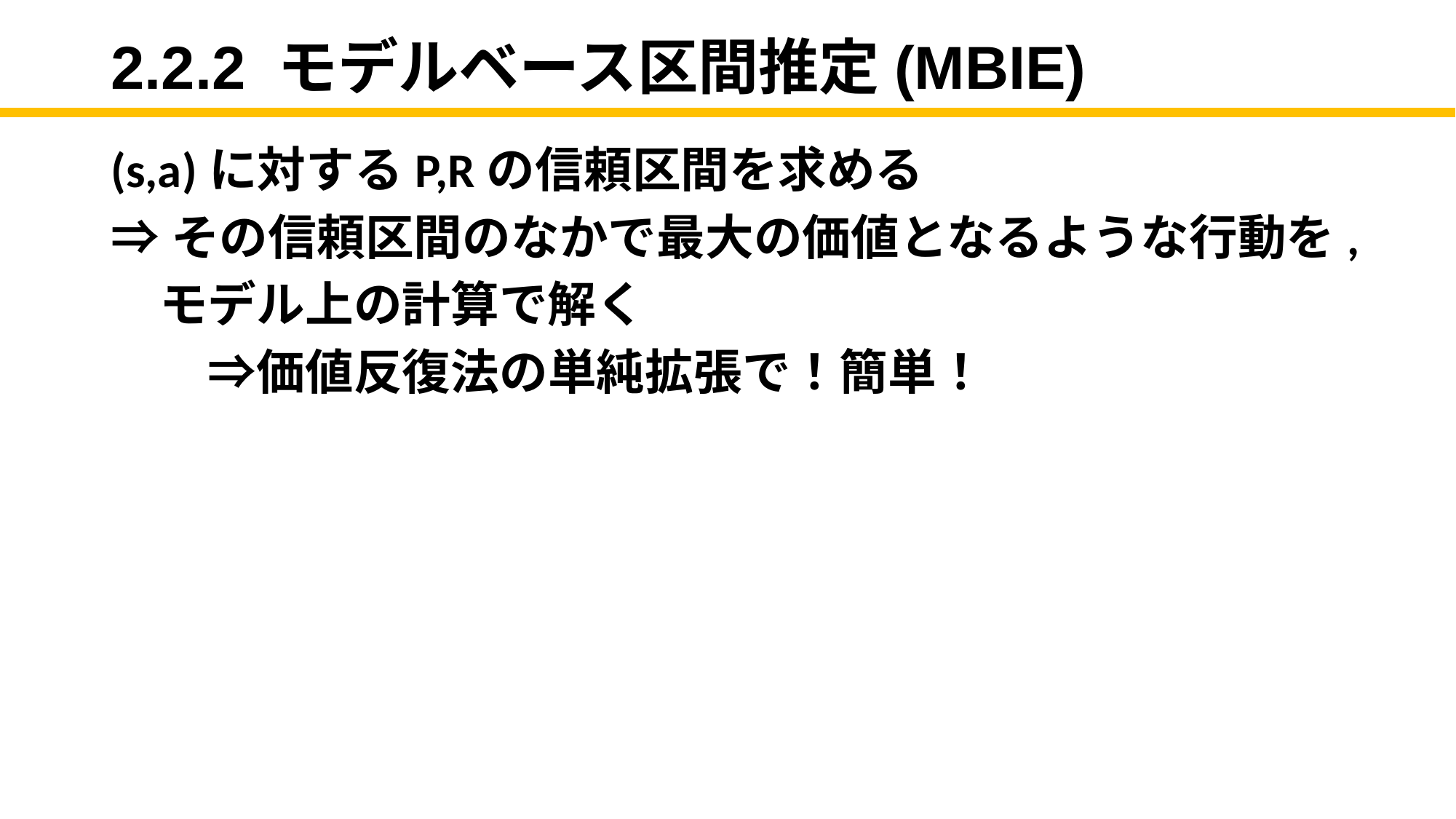

# 2.2.2 モデルベース区間推定(MBIE)
(s,a)に対するP,Rの信頼区間を求める
⇒その信頼区間のなかで最大の価値となるような行動を,
　モデル上の計算で解く
　　⇒価値反復法の単純拡張で！簡単！